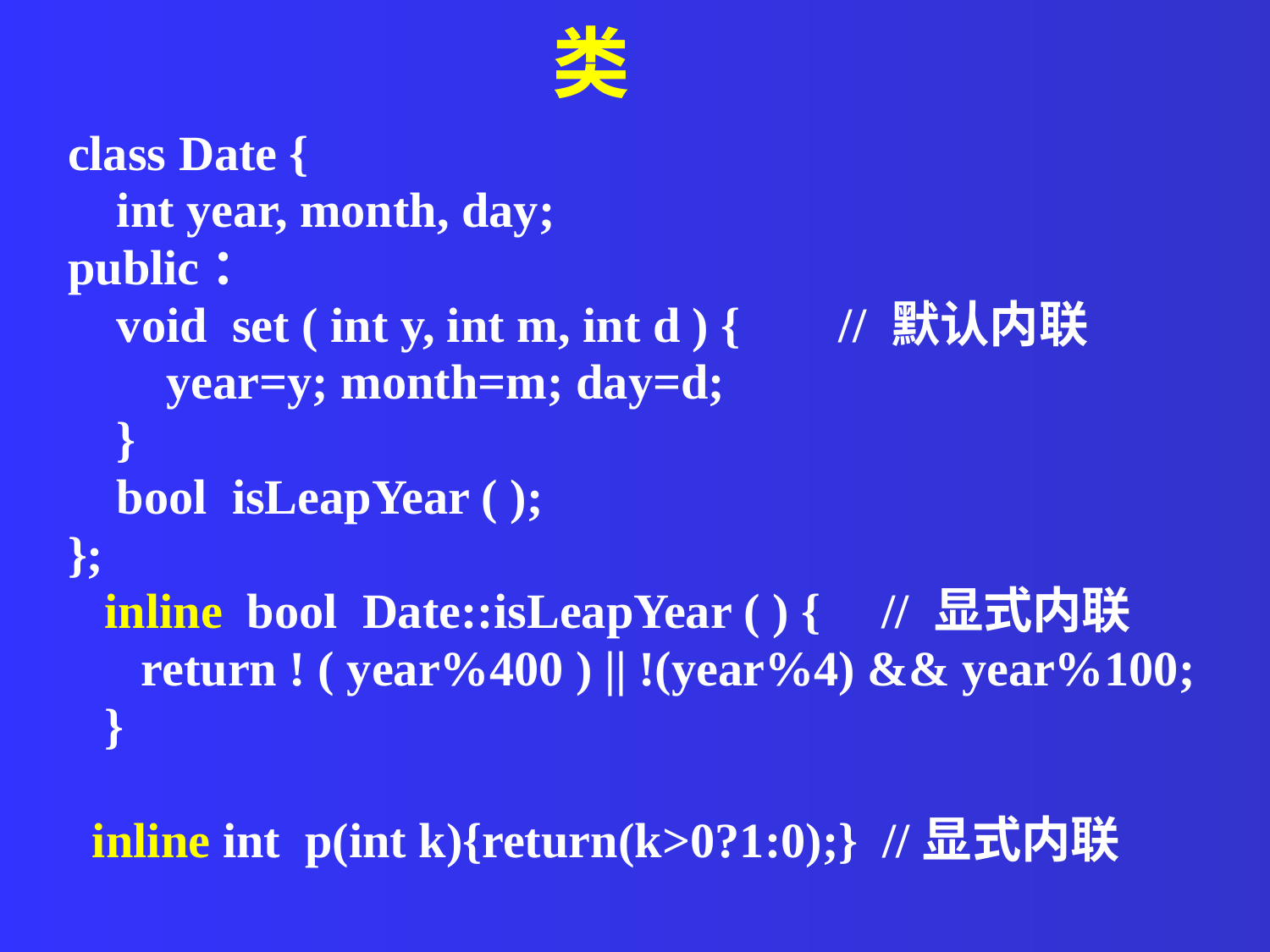

类
class Date {
    int year, month, day;
public：
    void  set ( int y, int m, int d ) {        // 默认内联
        year=y; month=m; day=d;
    }
    bool  isLeapYear ( );
};
   inline  bool  Date::isLeapYear ( ) {     // 显式内联
      return ! ( year%400 ) || !(year%4) && year%100;
   }

  inline int  p(int k){return(k>0?1:0);}  //显式内联